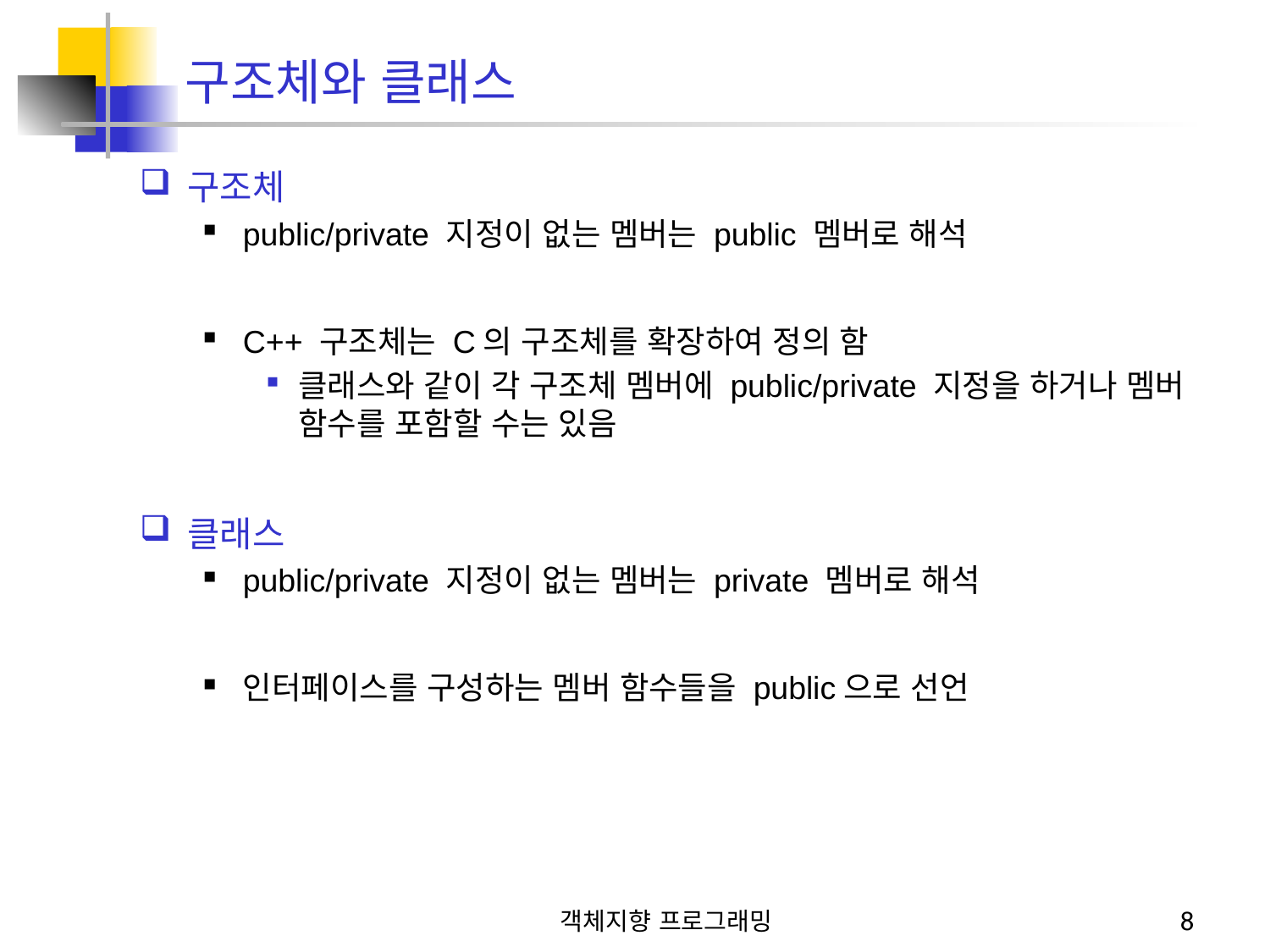

구조체와 클래스
구조체
public/private 지정이 없는 멤버는 public 멤버로 해석

C++ 구조체는 C의 구조체를 확장하여 정의 함
클래스와 같이 각 구조체 멤버에 public/private 지정을 하거나 멤버 함수를 포함할 수는 있음

클래스
public/private 지정이 없는 멤버는 private 멤버로 해석

인터페이스를 구성하는 멤버 함수들을 public으로 선언
객체지향 프로그래밍
8